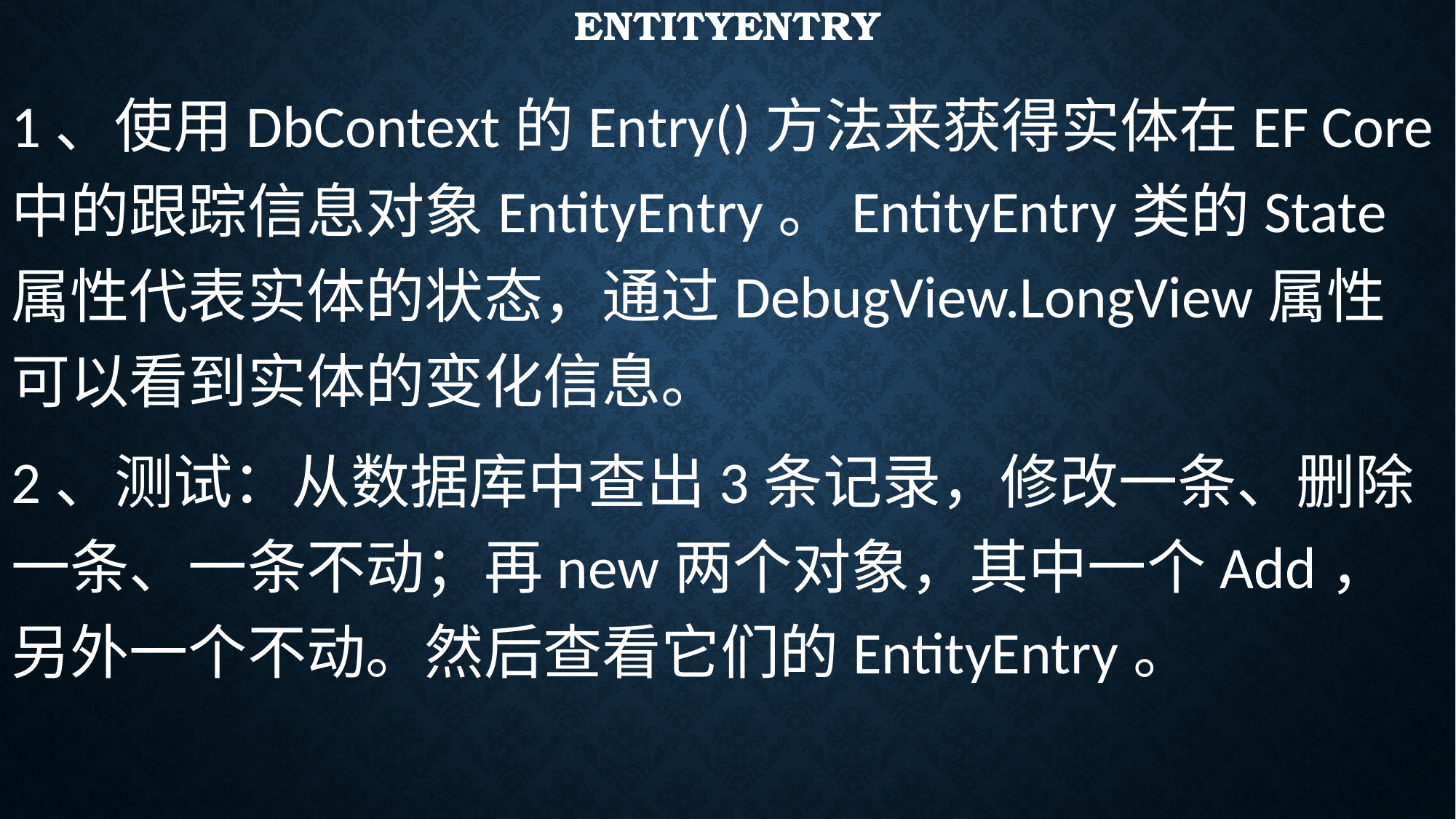

# EntityEntry
1、使用DbContext的Entry()方法来获得实体在EF Core中的跟踪信息对象EntityEntry。EntityEntry类的State属性代表实体的状态，通过DebugView.LongView属性可以看到实体的变化信息。
2、测试：从数据库中查出3条记录，修改一条、删除一条、一条不动；再new两个对象，其中一个Add，另外一个不动。然后查看它们的EntityEntry。